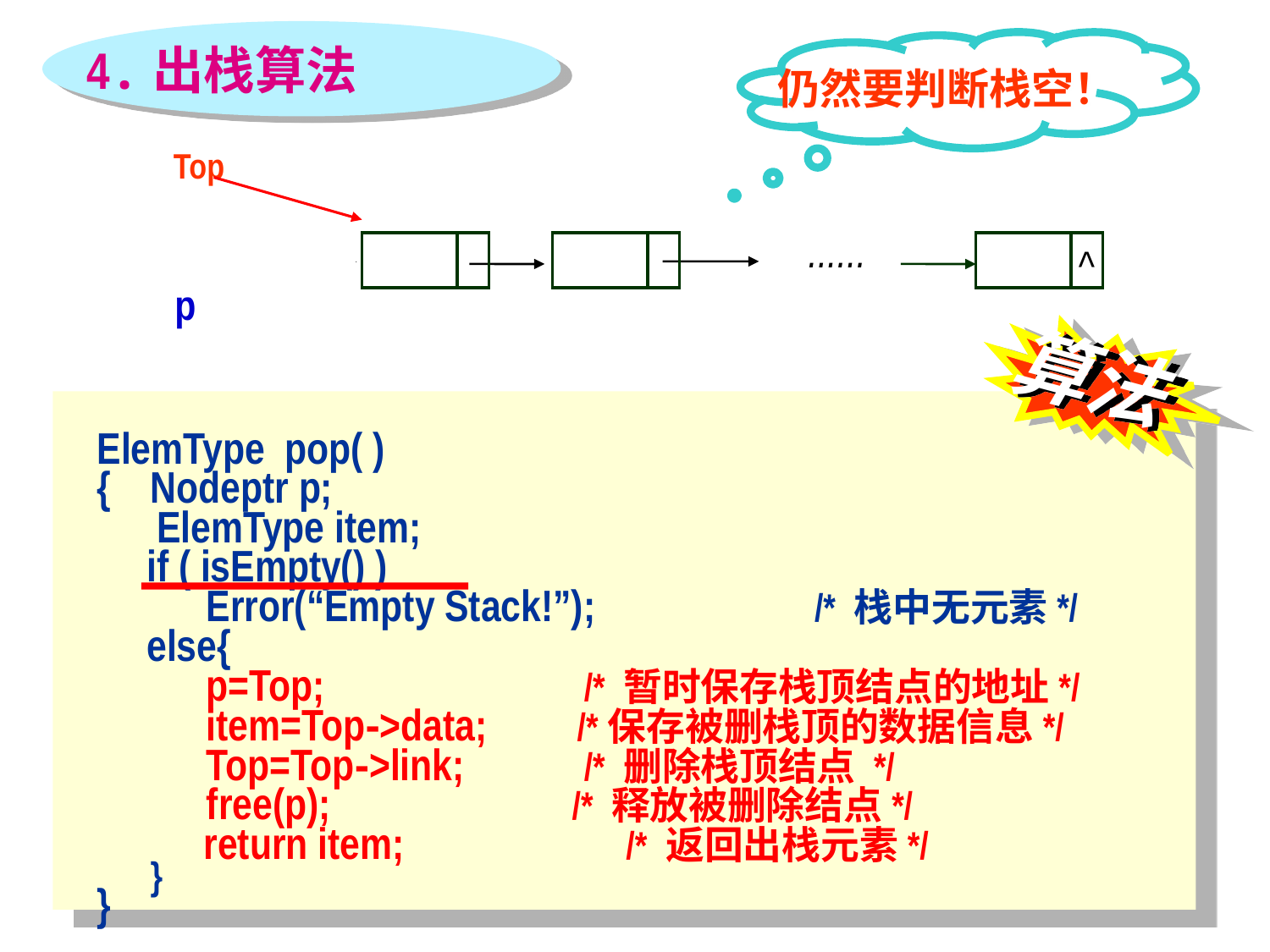

4.出栈算法

仍然要判断栈空！
Top

 ......

^

p

算法

ElemType  pop( )
{    Nodeptr p;
      ElemType item;
     if ( isEmpty() )
           Error(“Empty Stack!”);                      /* 栈中无元素*/
     else{
           p=Top;                          /* 暂时保存栈顶结点的地址*/
           item=Top->data;         /*保存被删栈顶的数据信息*/
           Top=Top->link;            /* 删除栈顶结点 */
           free(p);                         /* 释放被删除结点*/
            return item;                         /* 返回出栈元素*/
      }
}